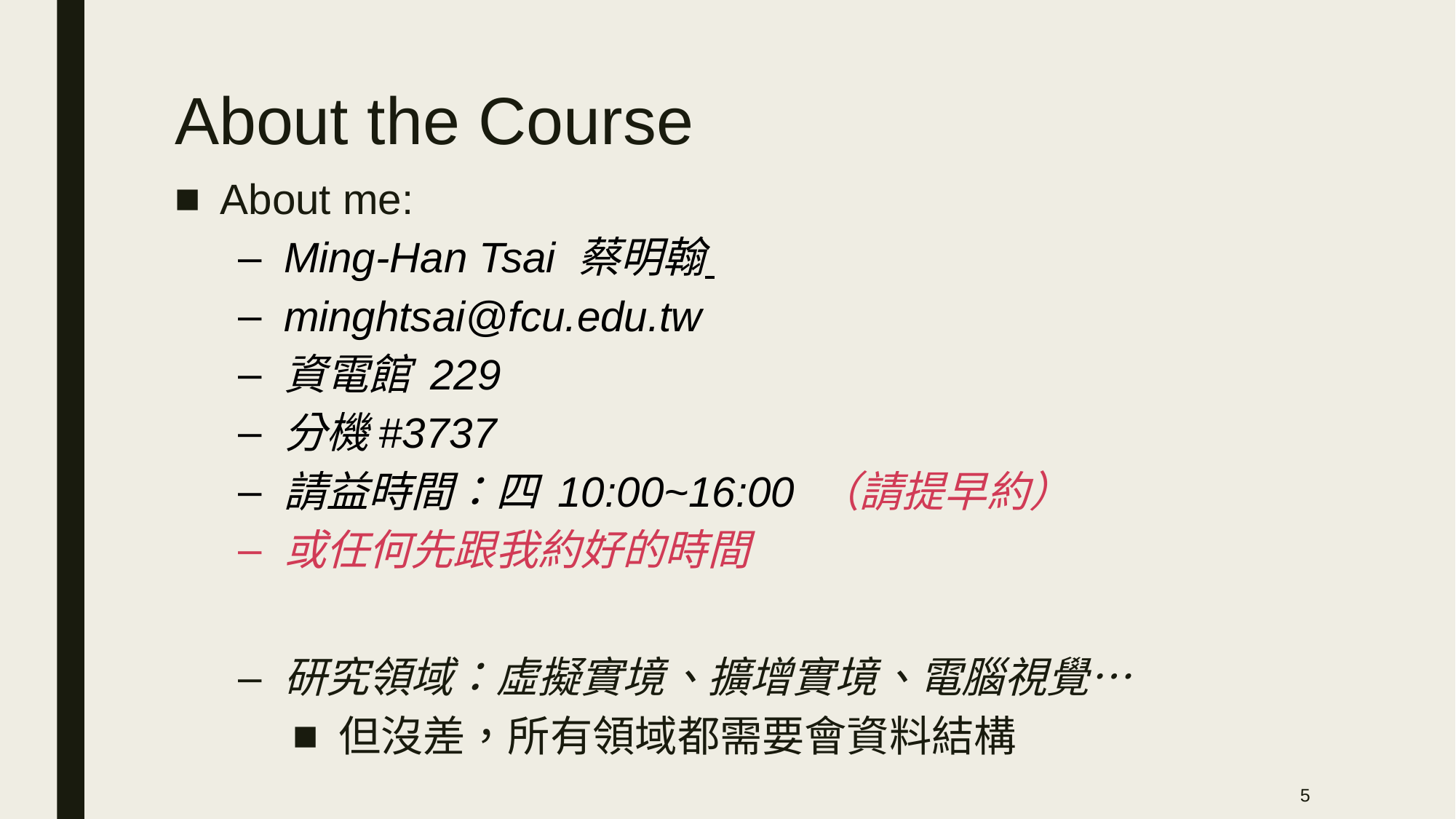

# About the Course
About me:
Ming-Han Tsai 蔡明翰
minghtsai@fcu.edu.tw
資電館 229
分機#3737
請益時間：四 10:00~16:00 （請提早約）
或任何先跟我約好的時間

研究領域：虛擬實境、擴增實境、電腦視覺…
但沒差，所有領域都需要會資料結構
5